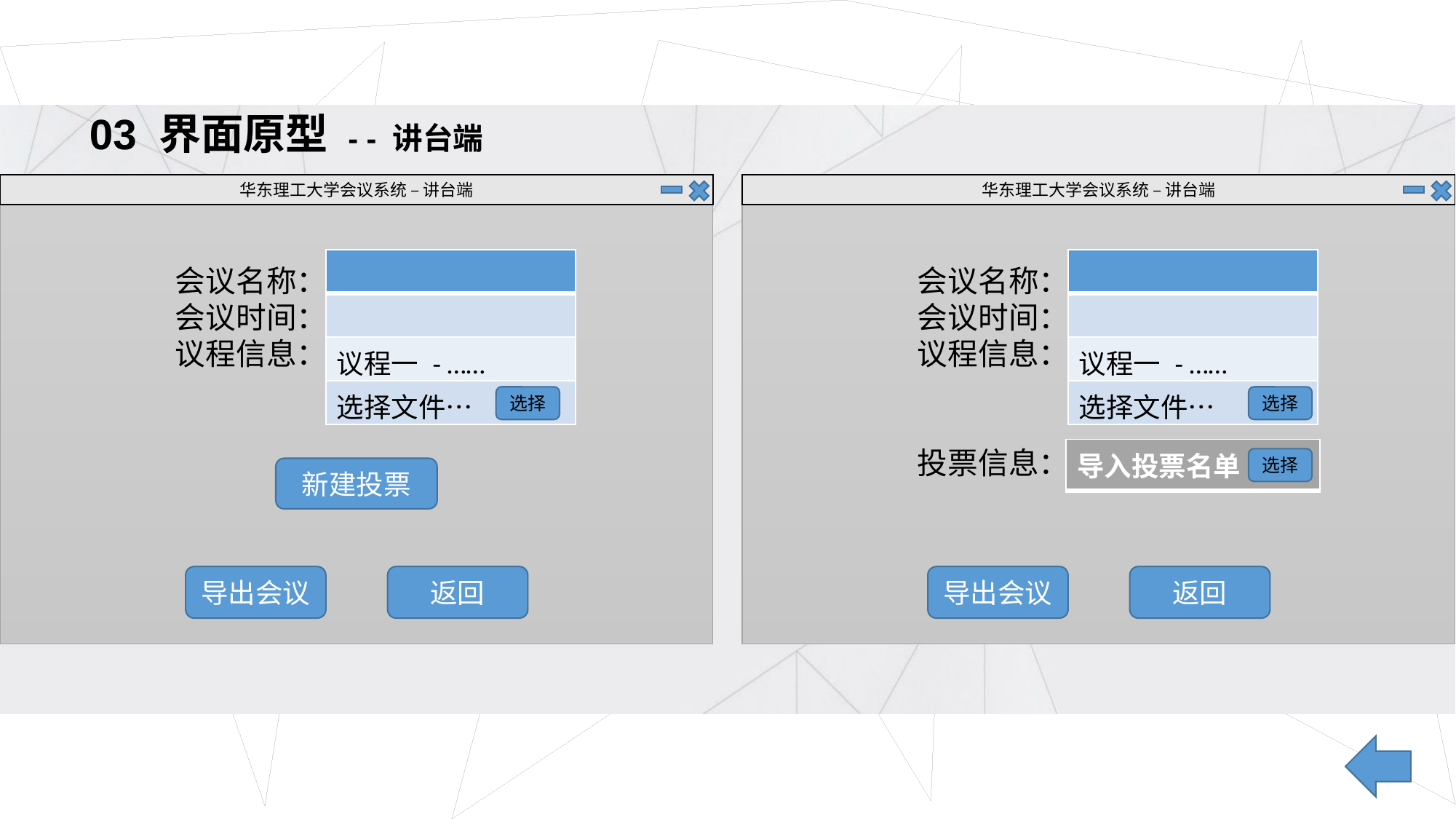

03 界面原型 - - 讲台端

华东理工大学会议系统 – 讲台端

华东理工大学会议系统 – 讲台端

|  |
| --- |
|  |
| 议程一 - …… |
| 选择文件… |
|  |
| --- |
|  |
| 议程一 - …… |
| 选择文件… |
会议名称：
会议时间：
议程信息：

投票信息：
会议名称：
会议时间：
议程信息：
选择
选择
| 导入投票名单 |
| --- |
选择
新建投票
导出会议
返回
导出会议
返回